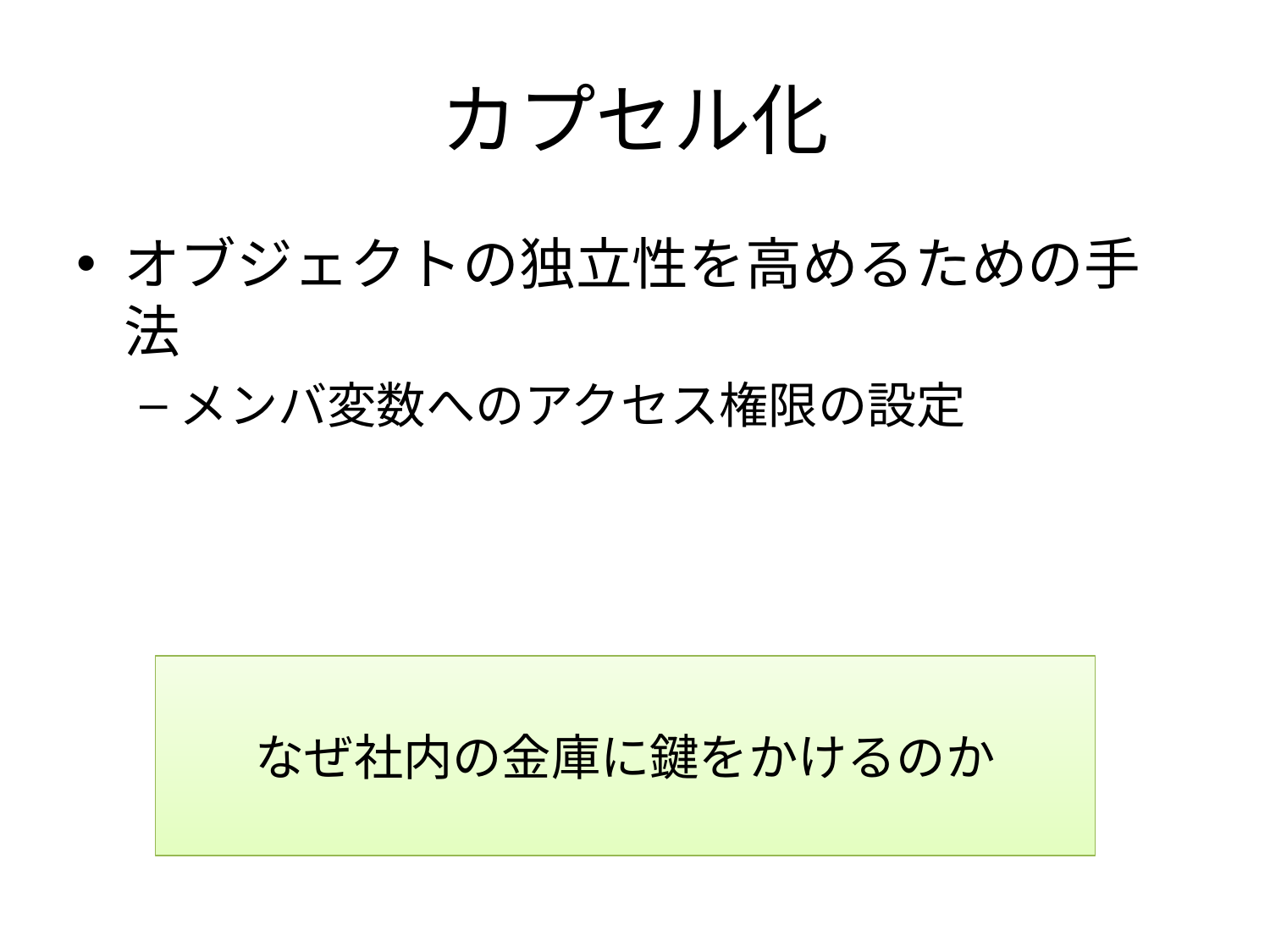

# カプセル化
オブジェクトの独立性を高めるための手法
メンバ変数へのアクセス権限の設定
なぜ社内の金庫に鍵をかけるのか